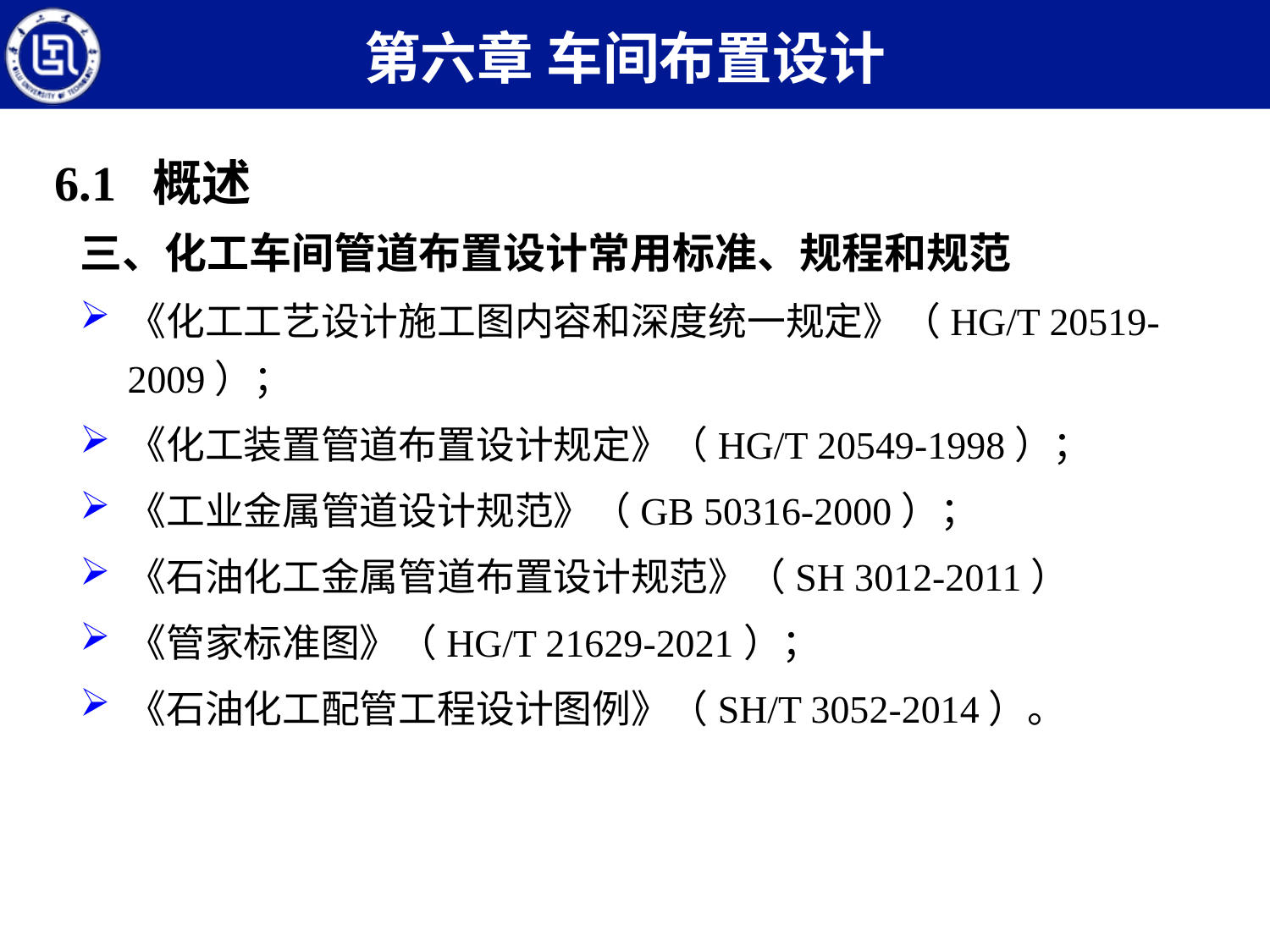

第六章 车间布置设计
6.1  概述
三、化工车间管道布置设计常用标准、规程和规范
《化工工艺设计施工图内容和深度统一规定》（HG/T 20519-2009）；
《化工装置管道布置设计规定》（HG/T 20549-1998）；
《工业金属管道设计规范》（GB 50316-2000）；
《石油化工金属管道布置设计规范》（SH 3012-2011）
《管家标准图》（HG/T 21629-2021）；
《石油化工配管工程设计图例》（SH/T 3052-2014）。